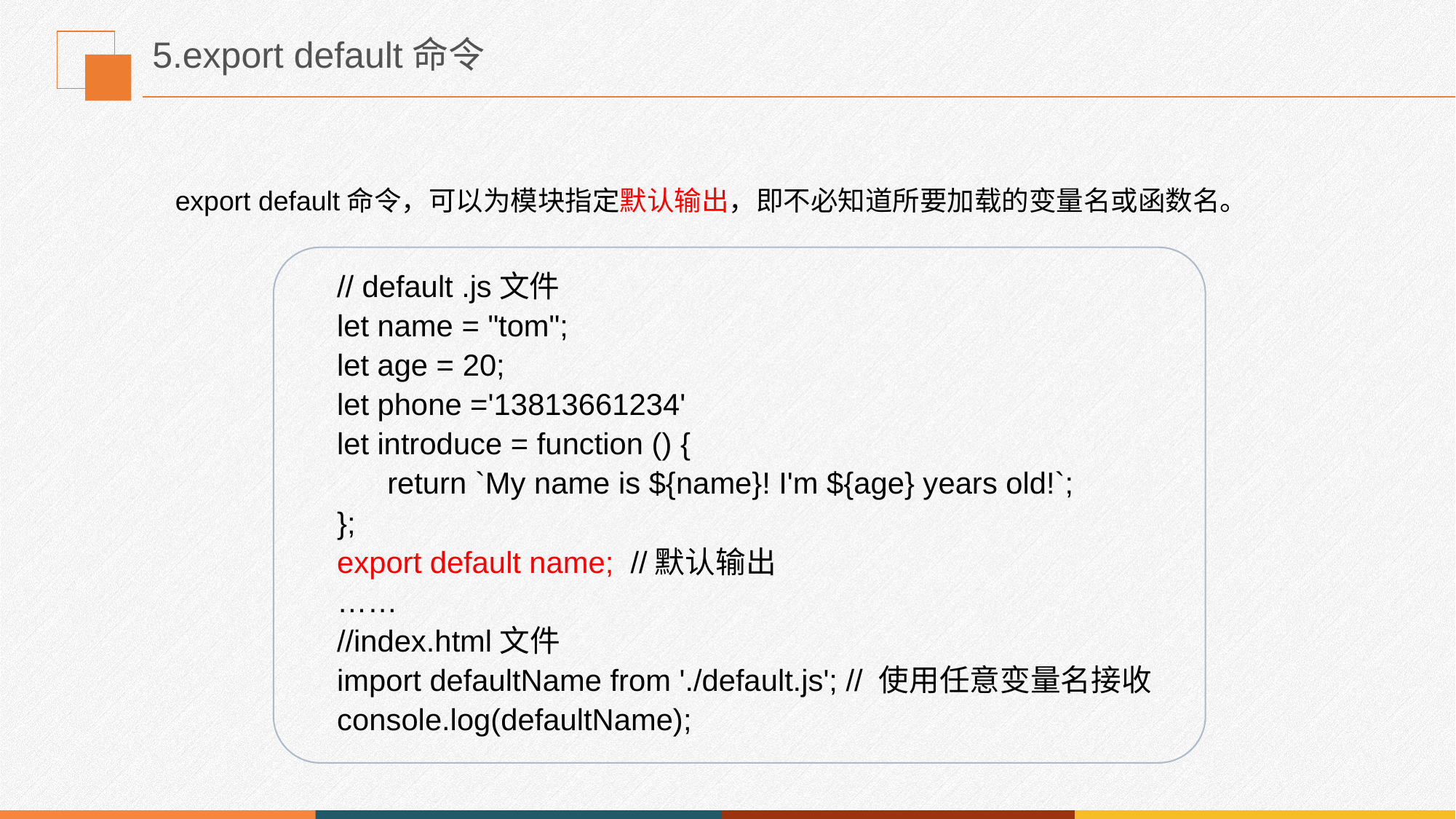

# 5.export default命令
export default命令，可以为模块指定默认输出，即不必知道所要加载的变量名或函数名。

// default .js文件
let name = "tom";
let age = 20;
let phone ='13813661234'
let introduce = function () {
      return `My name is ${name}! I'm ${age} years old!`;
};
export default name;  //默认输出
……
//index.html文件
import defaultName from './default.js'; // 使用任意变量名接收
console.log(defaultName);